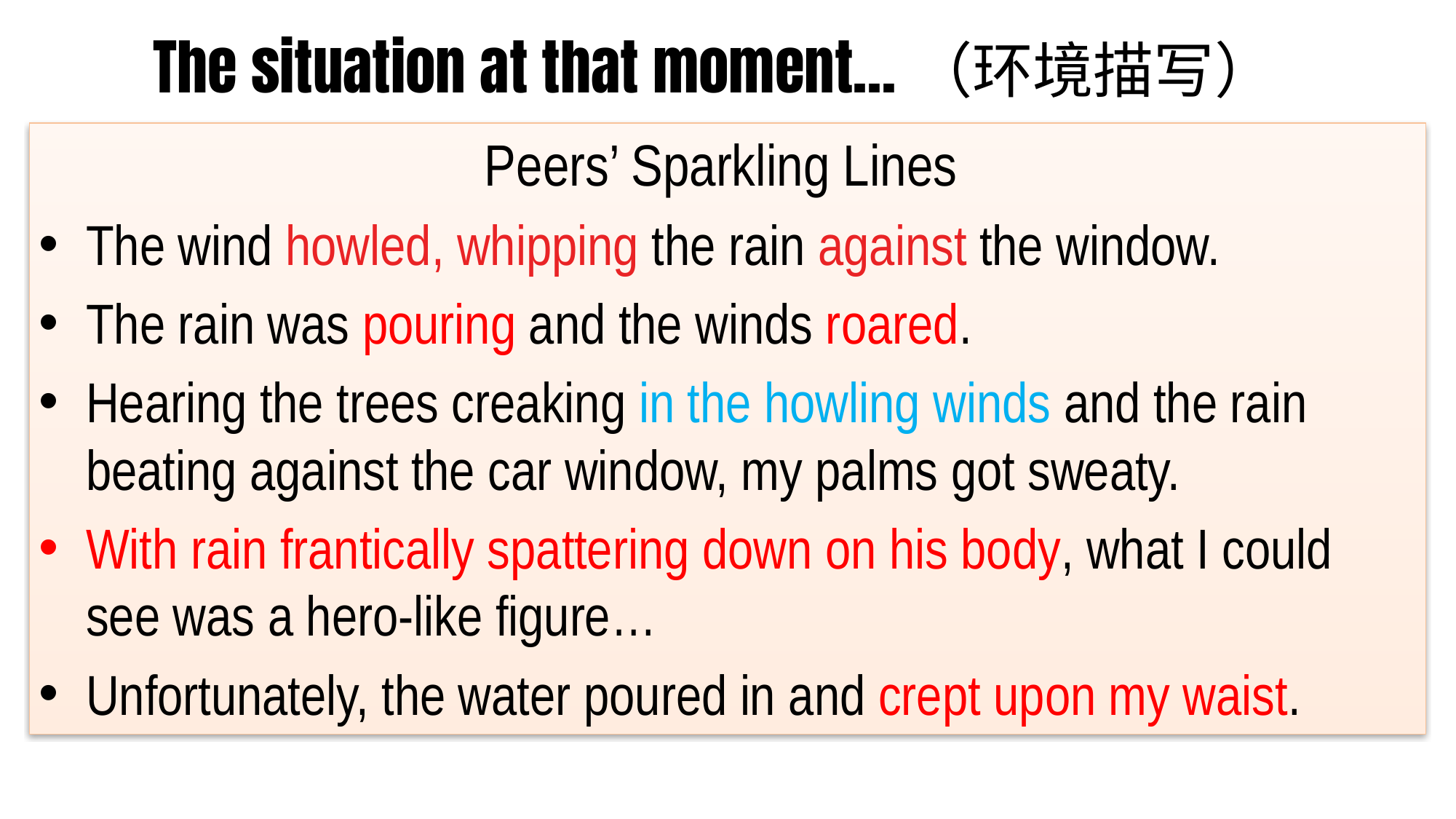

# The situation at that moment…（环境描写）
Peers’ Sparkling Lines
The wind howled, whipping the rain against the window.
The rain was pouring and the winds roared.
Hearing the trees creaking in the howling winds and the rain beating against the car window, my palms got sweaty.
With rain frantically spattering down on his body, what I could see was a hero-like figure…
Unfortunately, the water poured in and crept upon my waist.